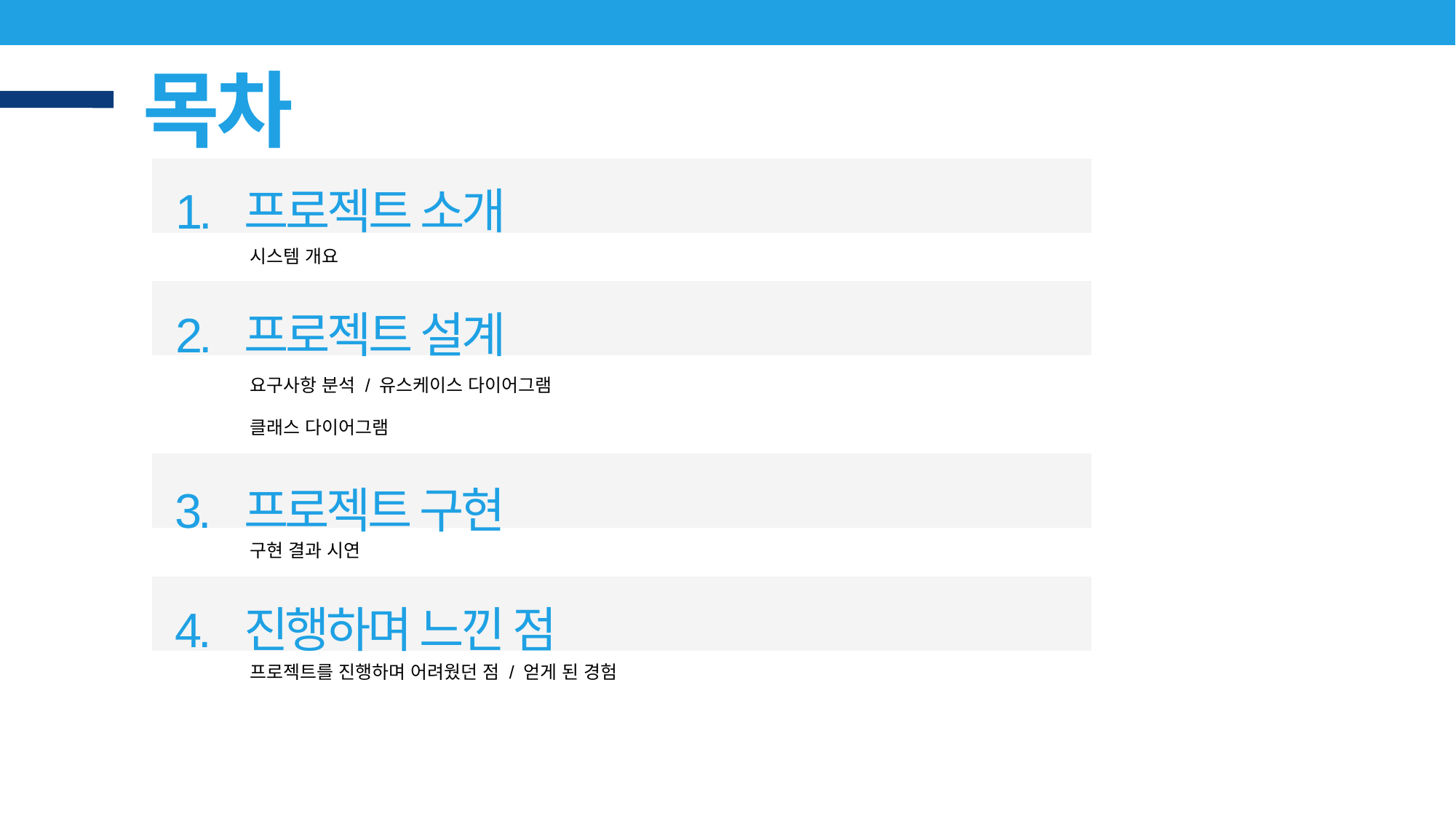

목차

1.  프로젝트 소개

시스템 개요

2.  프로젝트 설계

요구사항 분석 / 유스케이스 다이어그램
클래스 다이어그램
3.  프로젝트 구현

구현 결과 시연
4.  진행하며 느낀 점

프로젝트를 진행하며 어려웠던 점 / 얻게 된 경험